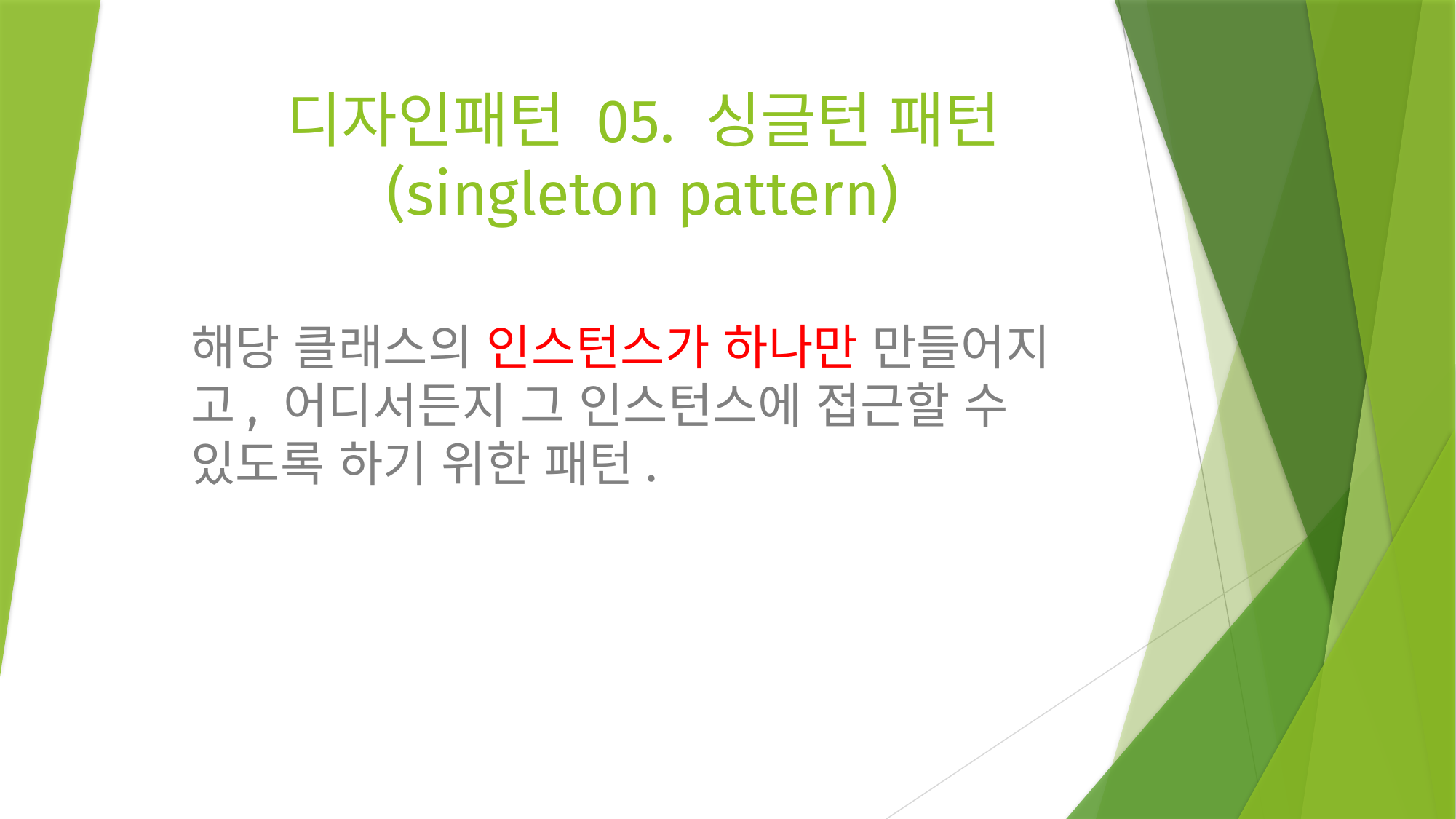

# 디자인패턴 05. 싱글턴 패턴 (singleton pattern)
해당 클래스의 인스턴스가 하나만 만들어지고, 어디서든지 그 인스턴스에 접근할 수 있도록 하기 위한 패턴.